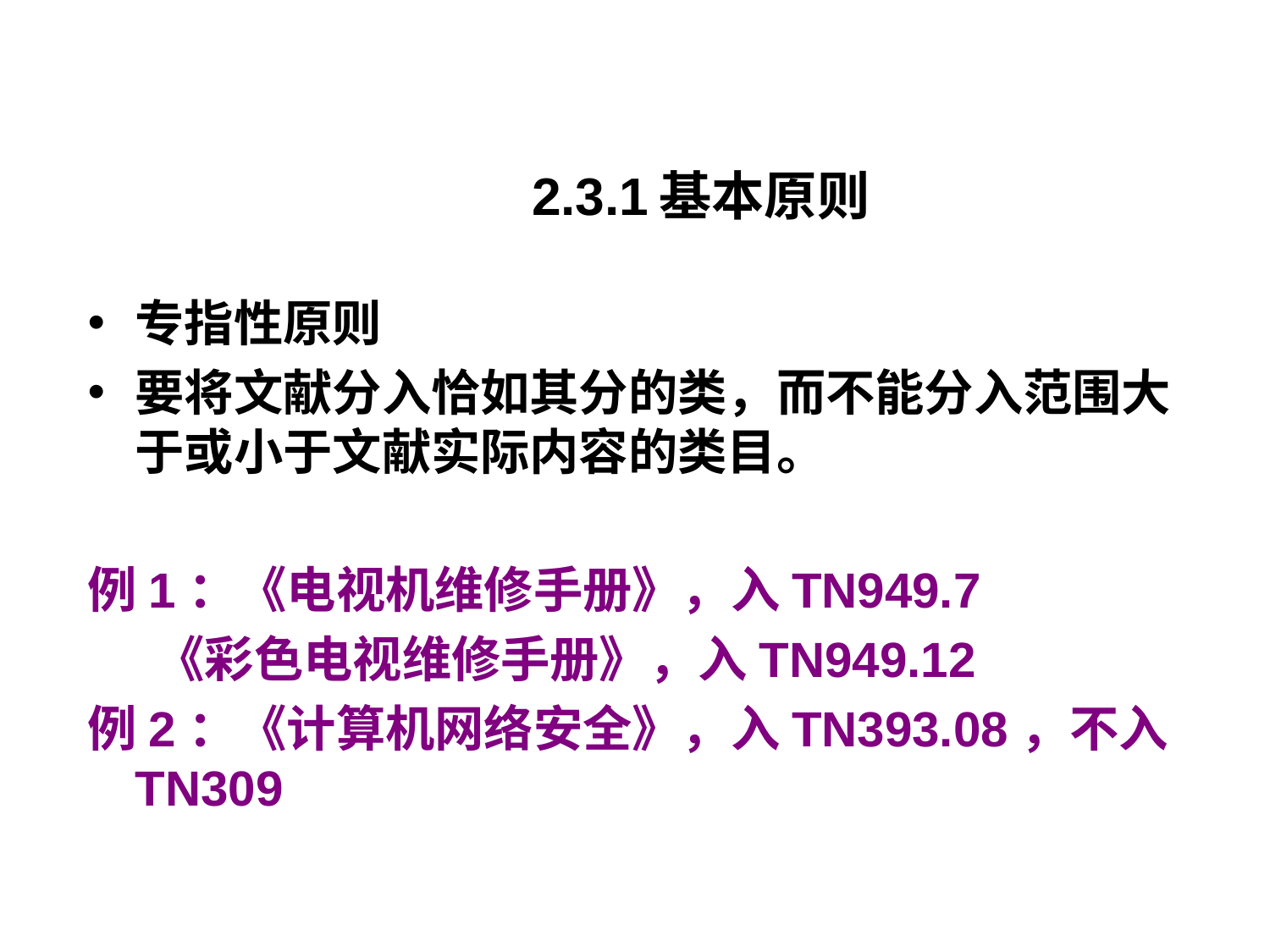

# 2.3.1基本原则
专指性原则
要将文献分入恰如其分的类，而不能分入范围大于或小于文献实际内容的类目。

例1：《电视机维修手册》，入TN949.7
     《彩色电视维修手册》，入TN949.12
例2：《计算机网络安全》，入TN393.08，不入TN309